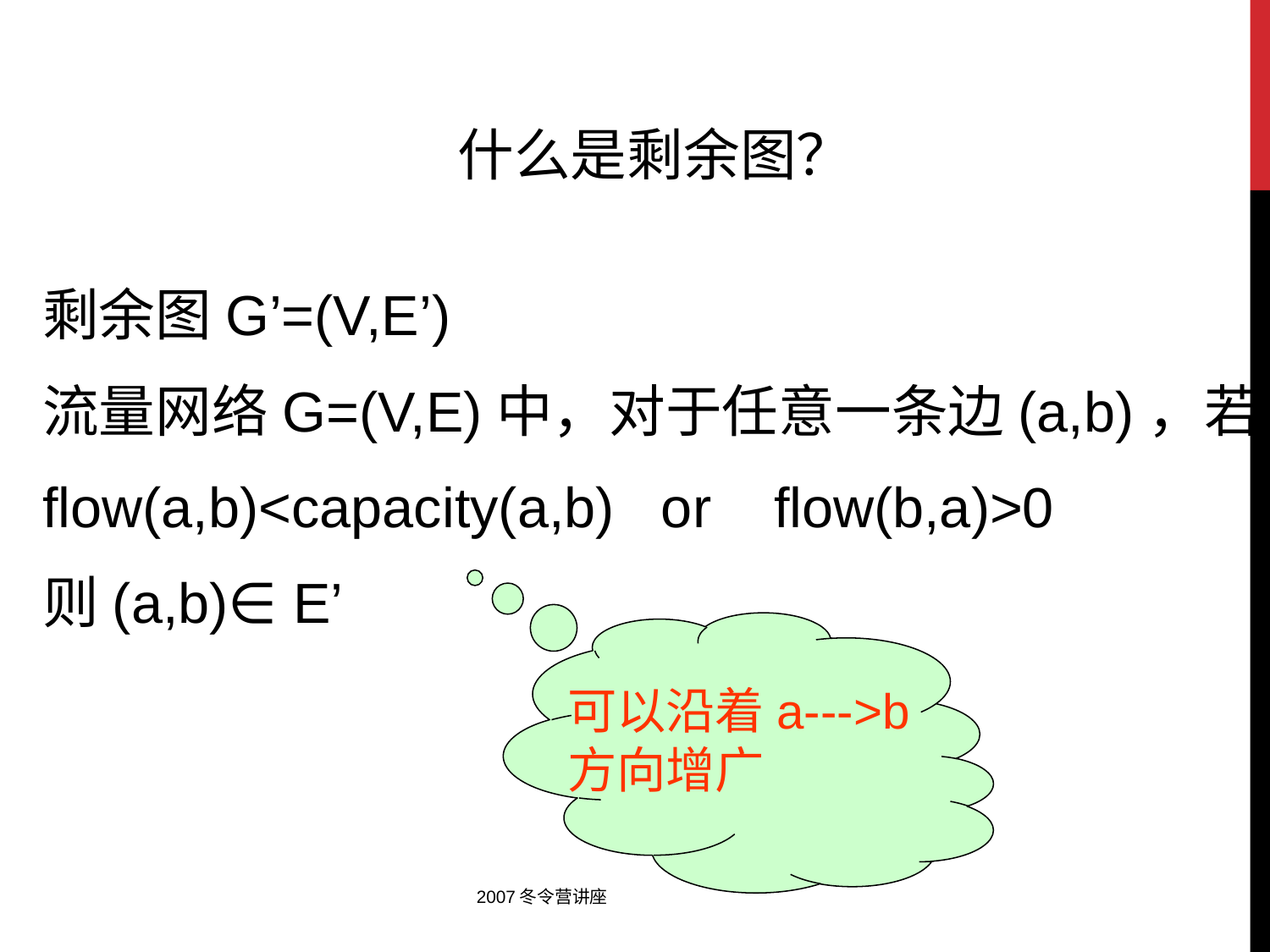

什么是剩余图？
剩余图G’=(V,E’)
流量网络G=(V,E)中，对于任意一条边(a,b)，若
flow(a,b)<capacity(a,b)   or    flow(b,a)>0
则(a,b)∈ E’

可以沿着a--->b方向增广
2007冬令营讲座